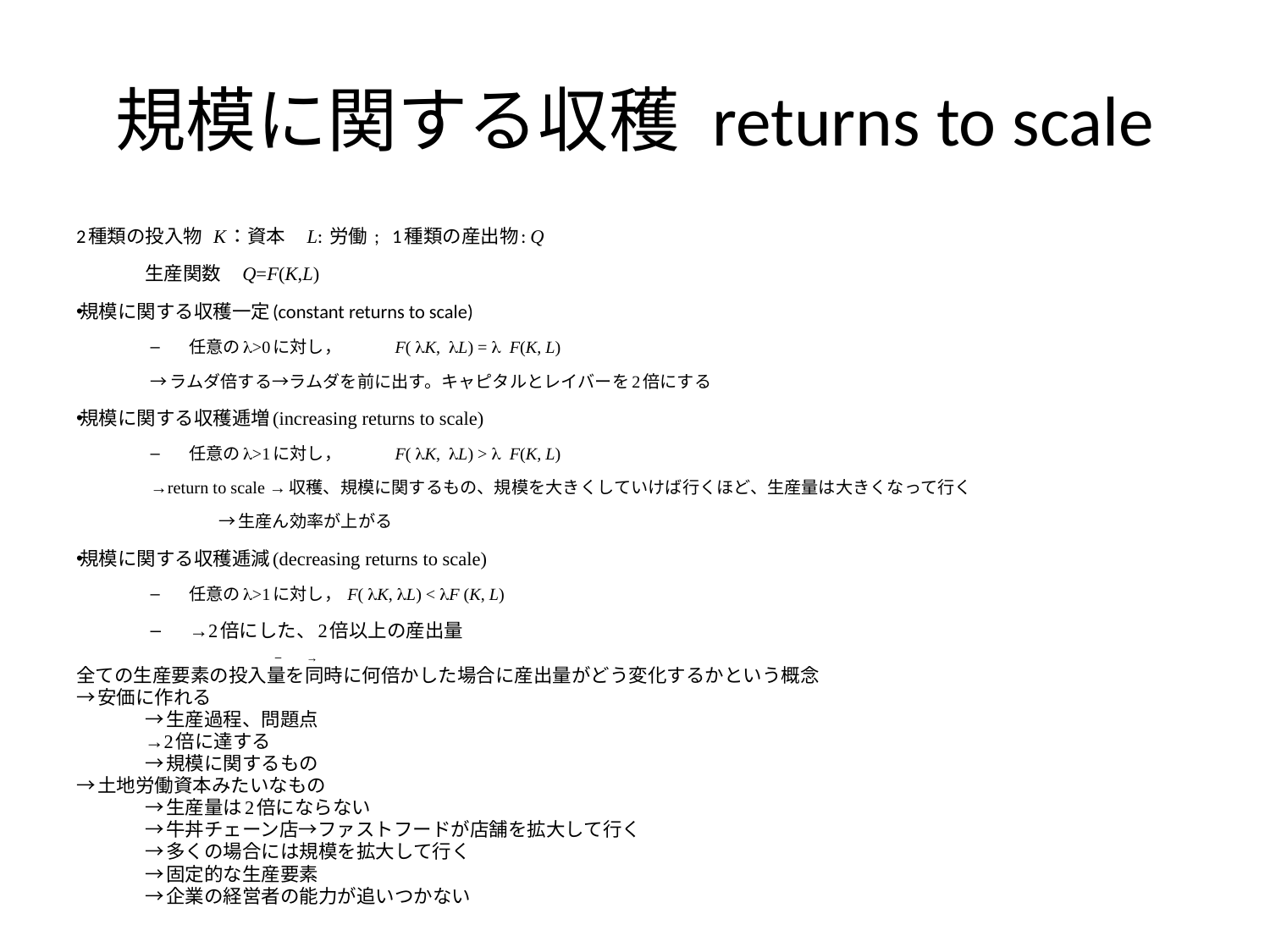

# 規模に関する収穫 returns to scale
2種類の投入物 	K：資本　L: 労働 ;   1種類の産出物: Q
			生産関数　Q=F(K,L)
規模に関する収穫一定(constant returns to scale)
任意のλ>0に対し，	F( λK,  λL) = λ F(K, L)
→ラムダ倍する→ラムダを前に出す。キャピタルとレイバーを2倍にする
規模に関する収穫逓増(increasing returns to scale)
任意のλ>1に対し，	F( λK,  λL) > λ F(K, L)
→return to scale →収穫、規模に関するもの、規模を大きくしていけば行くほど、生産量は大きくなって行く
	→生産ん効率が上がる
規模に関する収穫逓減(decreasing returns to scale)
任意のλ>1に対し， F( λK, λL) < λF (K, L)
→2倍にした、2倍以上の産出量
→
全ての生産要素の投入量を同時に何倍かした場合に産出量がどう変化するかという概念
→安価に作れる
	→生産過程、問題点
		→2倍に達する
			→規模に関するもの
→土地労働資本みたいなもの
	→生産量は2倍にならない
		→牛丼チェーン店→ファストフードが店舗を拡大して行く
			→多くの場合には規模を拡大して行く
				→固定的な生産要素
					→企業の経営者の能力が追いつかない